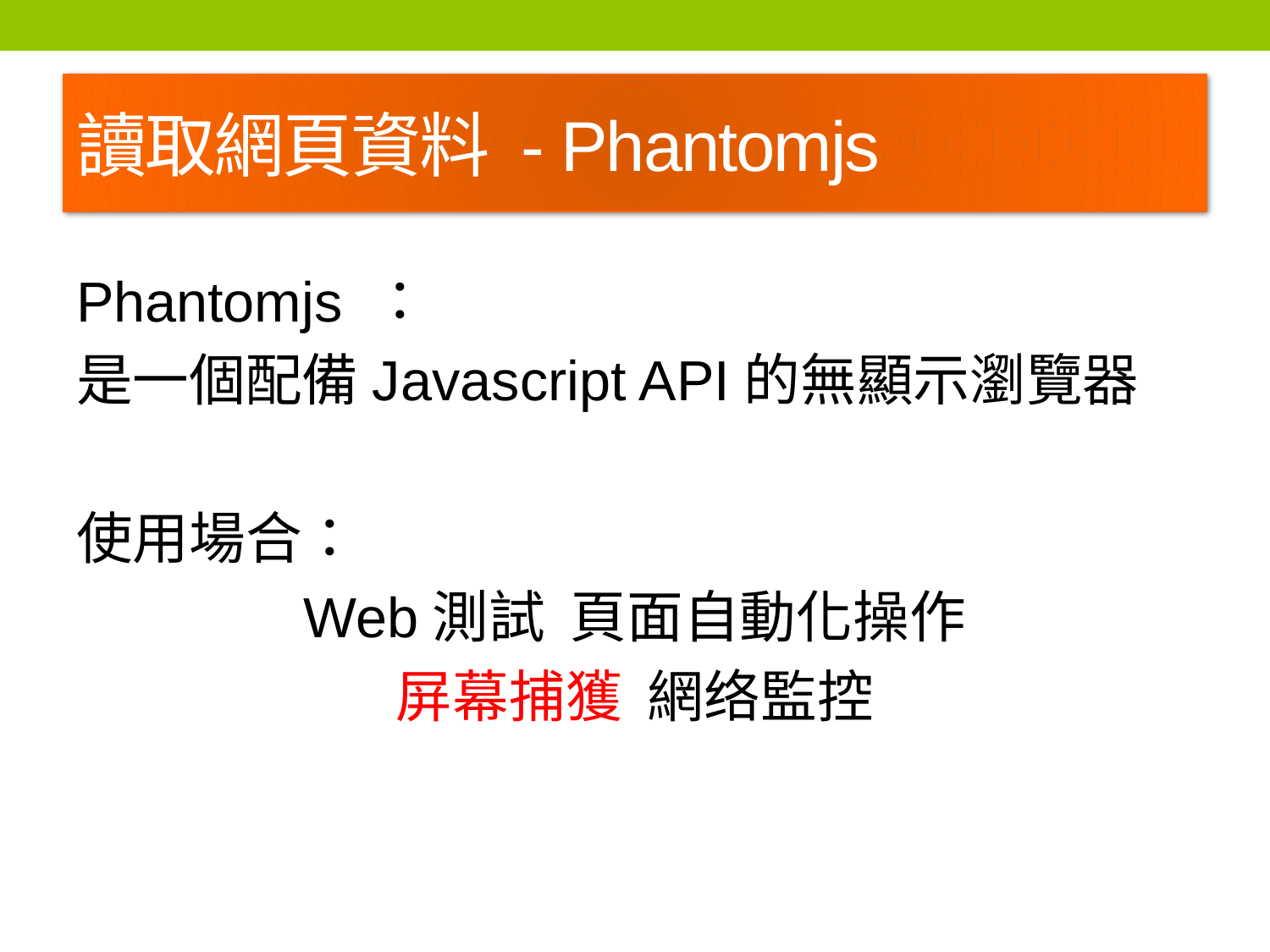

# 讀取網頁資料 - Phantomjs

Phantomjs ：
是一個配備Javascript API的無顯示瀏覽器

使用場合：
Web測試  頁面自動化操作
屏幕捕獲  網络監控